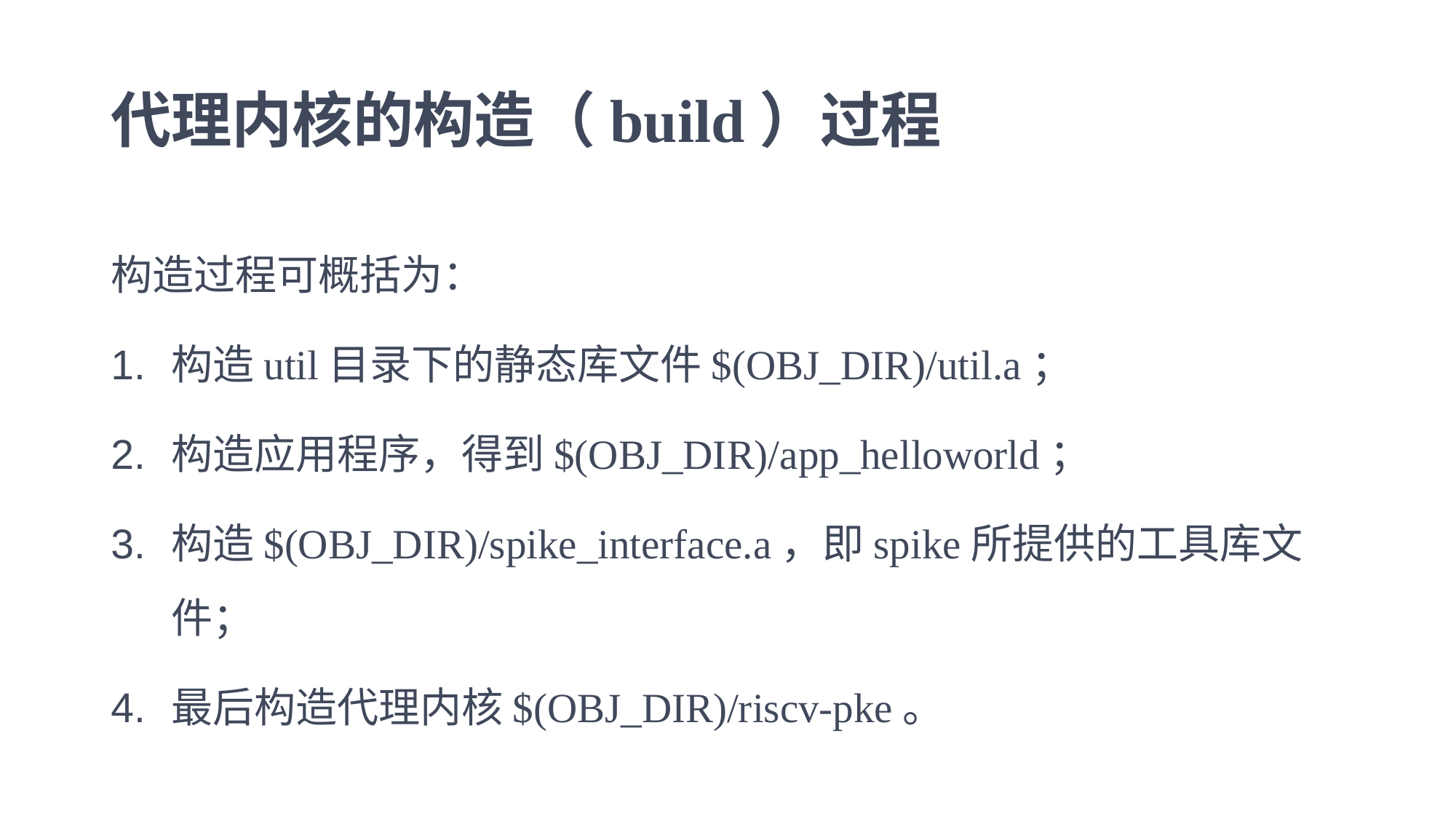

# 代理内核的构造（build）过程
构造过程可概括为：
构造util目录下的静态库文件$(OBJ_DIR)/util.a；
构造应用程序，得到$(OBJ_DIR)/app_helloworld；
构造$(OBJ_DIR)/spike_interface.a，即spike所提供的工具库文件；
最后构造代理内核$(OBJ_DIR)/riscv-pke。